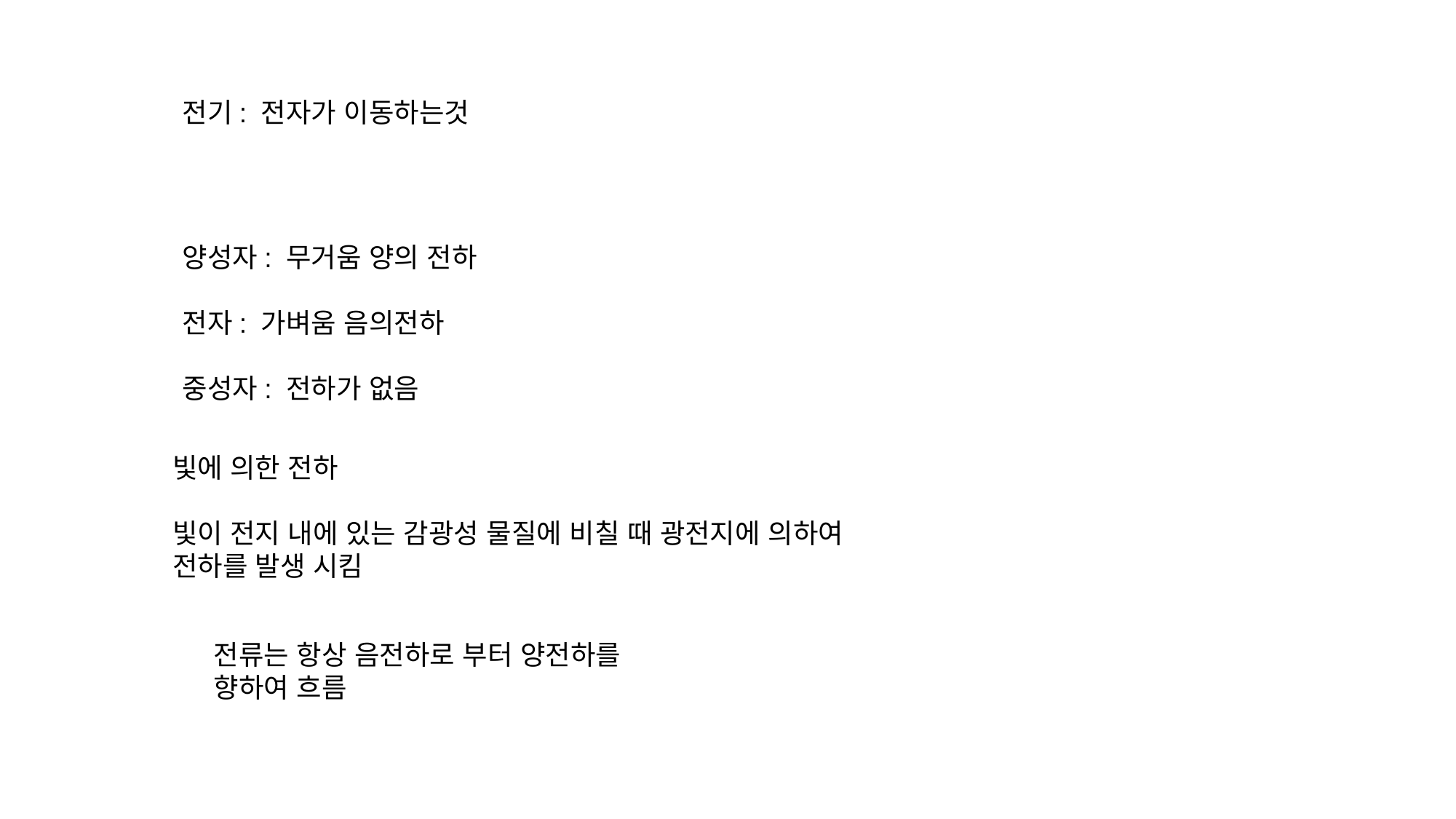

전기: 전자가 이동하는것
양성자: 무거움 양의 전하

전자: 가벼움 음의전하

중성자: 전하가 없음
빛에 의한 전하

빛이 전지 내에 있는 감광성 물질에 비칠 때 광전지에 의하여 전하를 발생 시킴
전류는 항상 음전하로 부터 양전하를 향하여 흐름